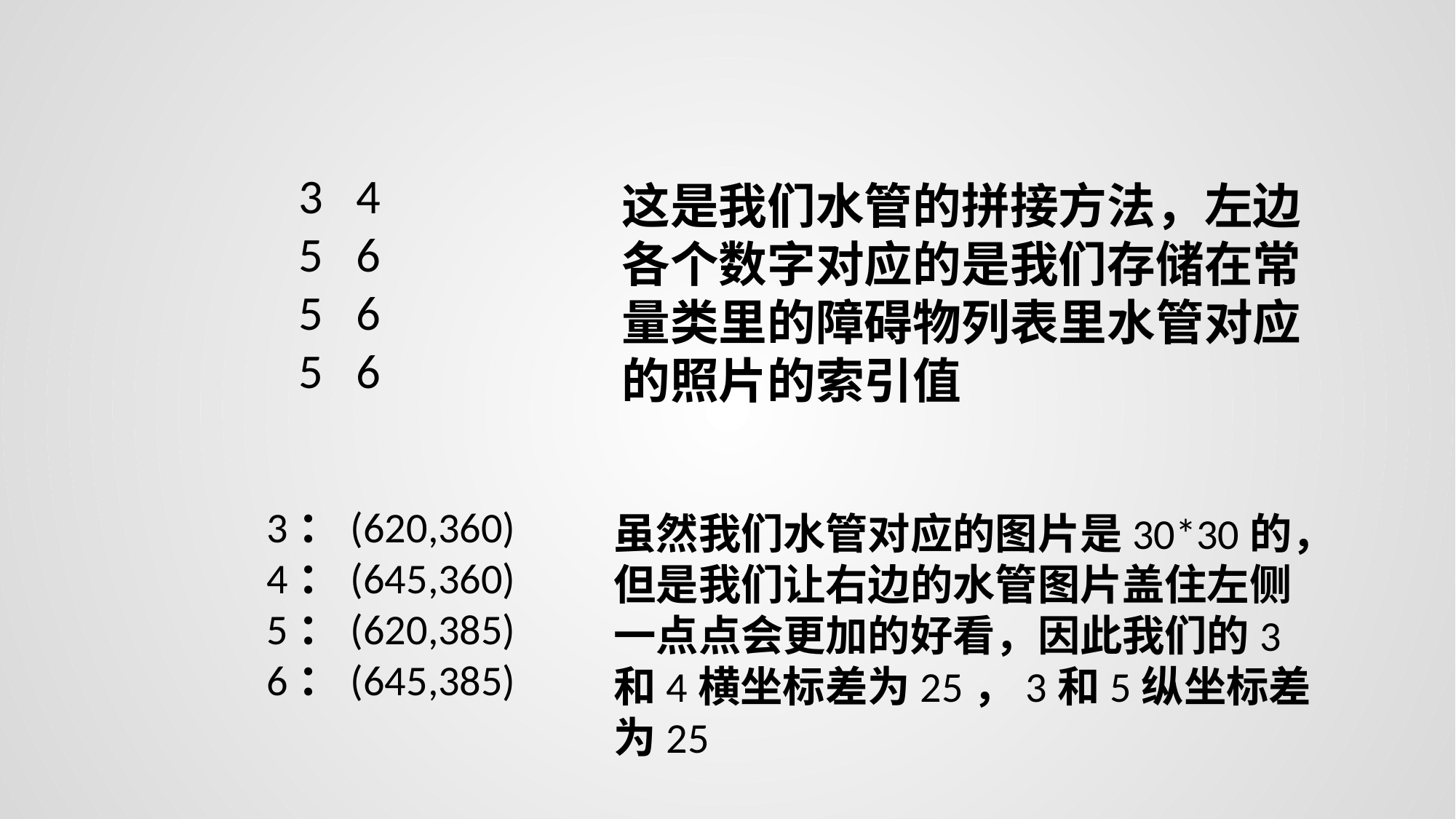

3   4
5   6
5   6
5   6
这是我们水管的拼接方法，左边各个数字对应的是我们存储在常量类里的障碍物列表里水管对应的照片的索引值
3：(620,360)
4：(645,360)
5：(620,385)
6：(645,385)
虽然我们水管对应的图片是30*30的，但是我们让右边的水管图片盖住左侧一点点会更加的好看，因此我们的3和4横坐标差为25，3和5纵坐标差为25